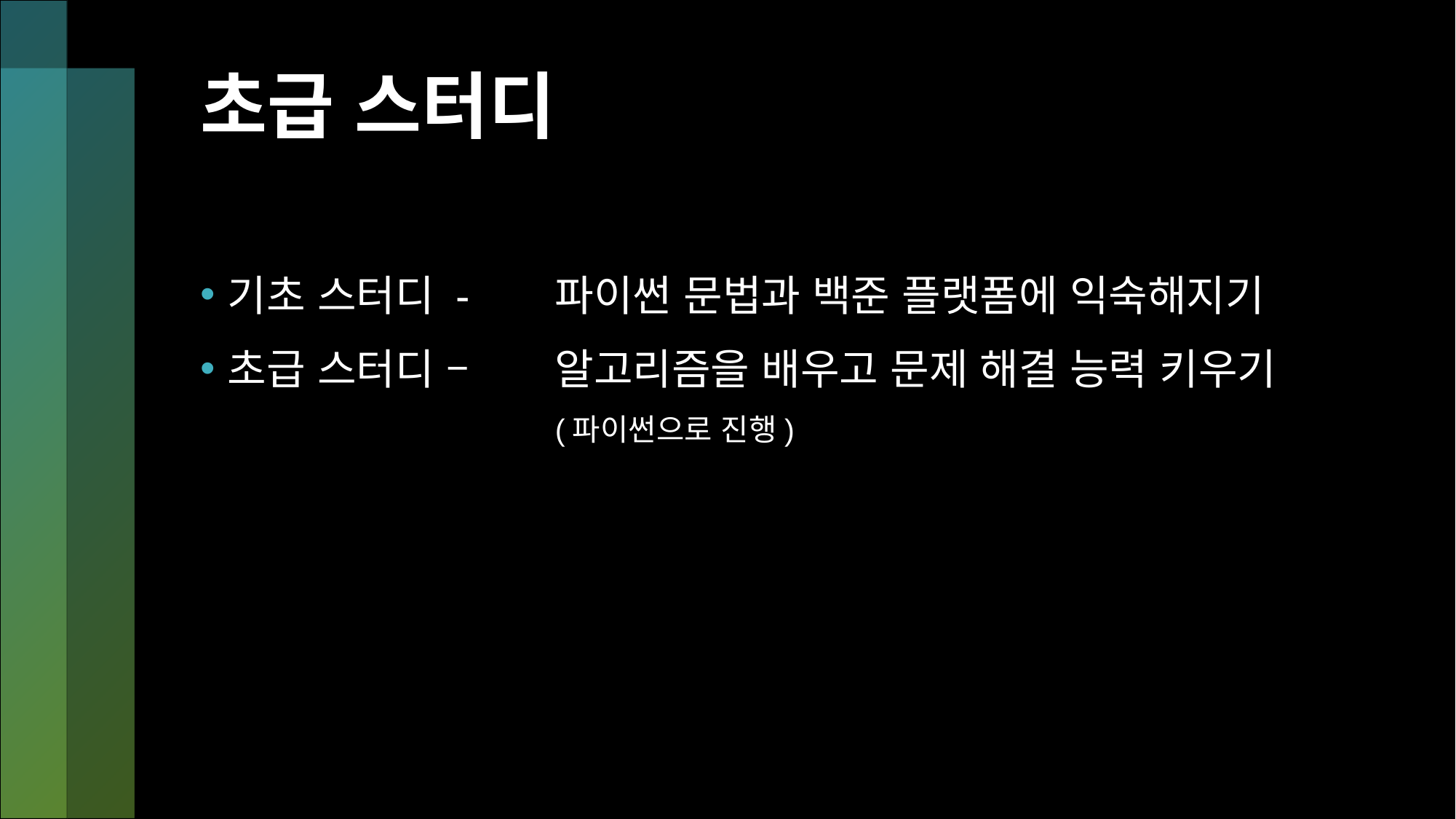

# 초급 스터디
기초 스터디 - 	파이썬 문법과 백준 플랫폼에 익숙해지기
초급 스터디 – 	알고리즘을 배우고 문제 해결 능력 키우기
			(파이썬으로 진행)